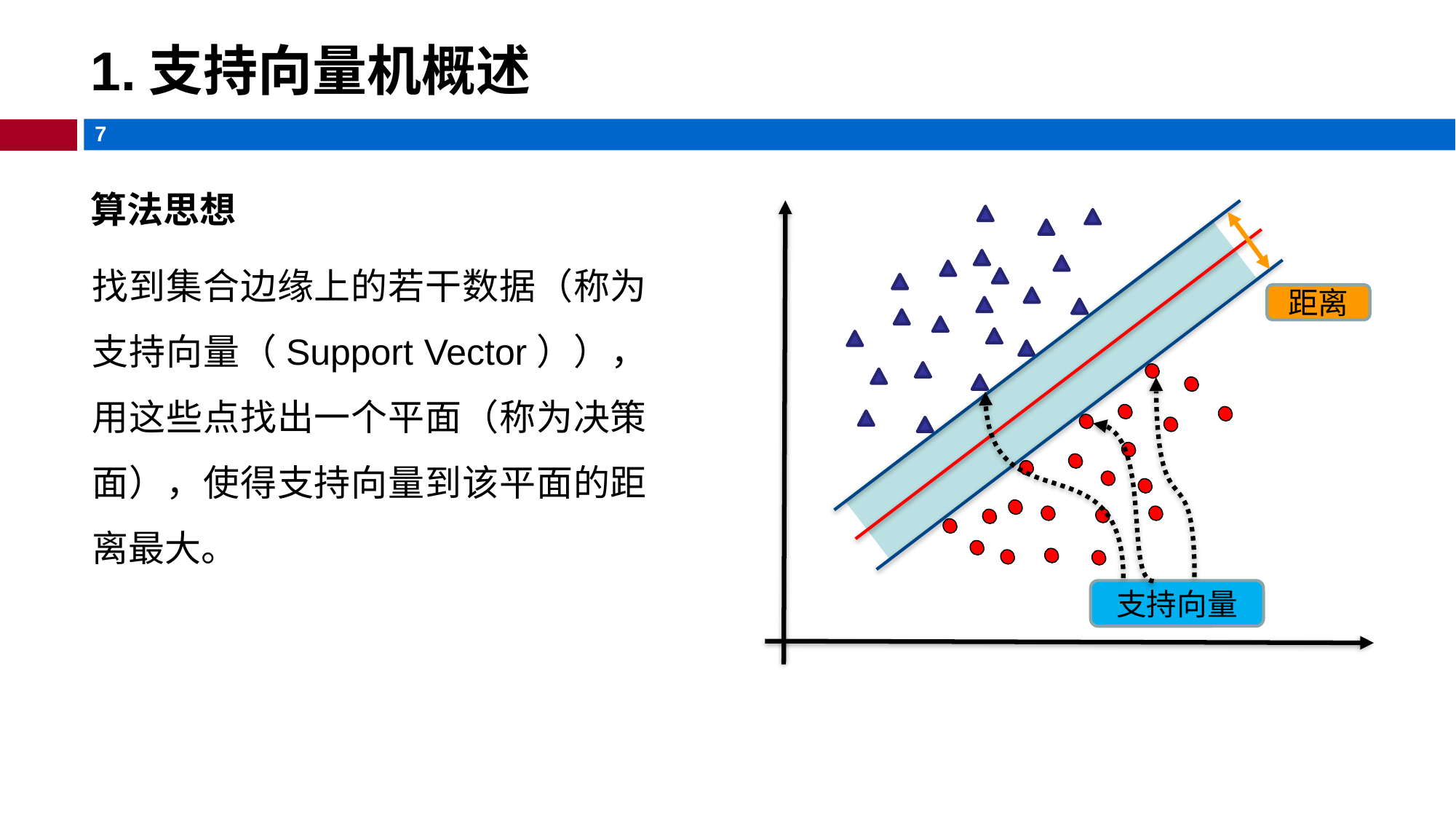

# 1.支持向量机概述
算法思想

找到集合边缘上的若干数据（称为支持向量（Support Vector）），用这些点找出一个平面（称为决策面），使得支持向量到该平面的距离最大。

距离

支持向量